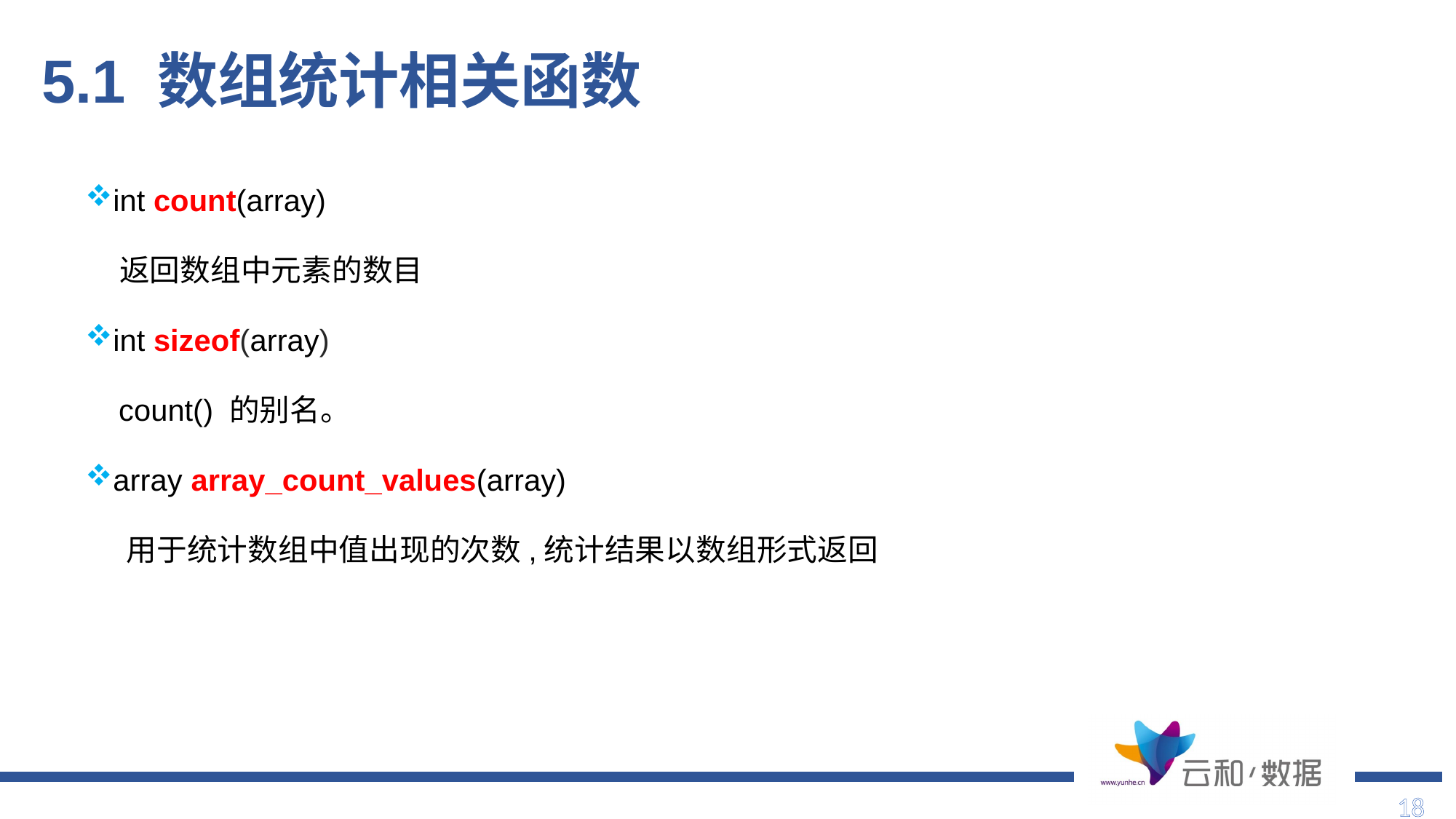

# 5.1 数组统计相关函数
int count(array)
    返回数组中元素的数目
int sizeof(array)
    count() 的别名。
array array_count_values(array)
     用于统计数组中值出现的次数,统计结果以数组形式返回